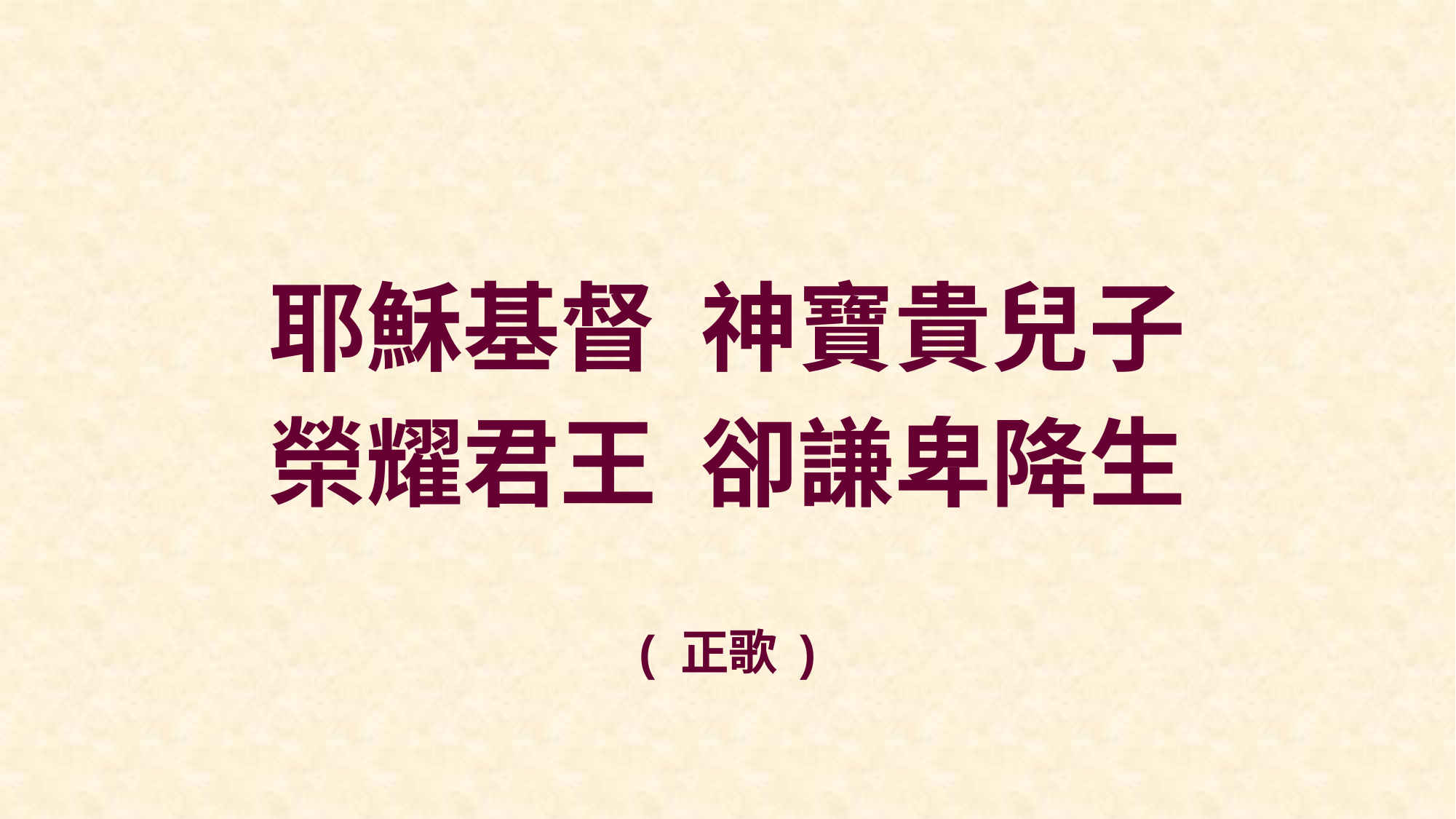

耶穌基督  神寶貴兒子
榮耀君王  卻謙卑降生
( 正歌 )